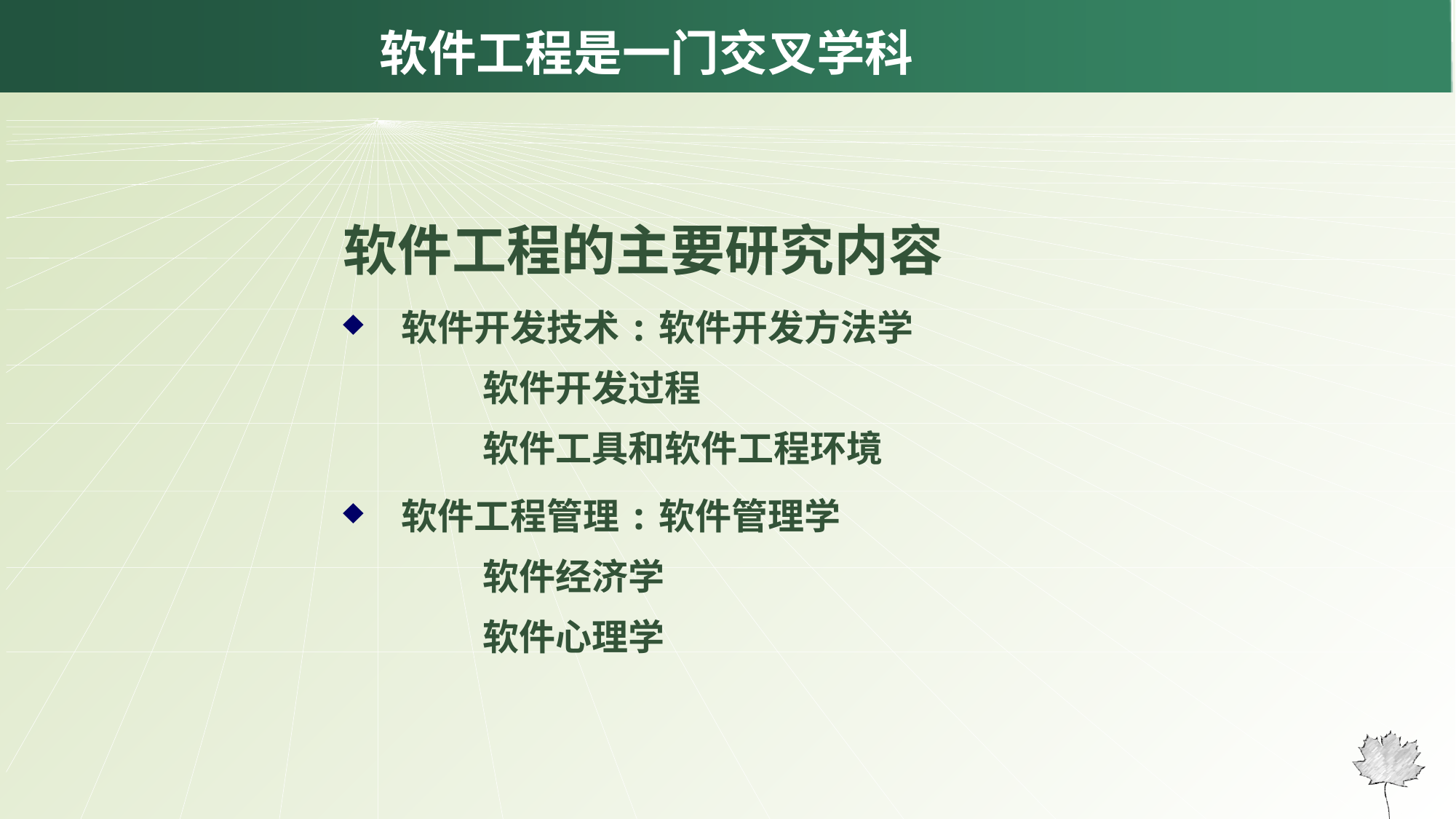

# 软件工程是一门交叉学科
软件工程的主要研究内容
 软件开发技术:软件开发方法学
                软件开发过程
                软件工具和软件工程环境
 软件工程管理:软件管理学
                软件经济学
                软件心理学